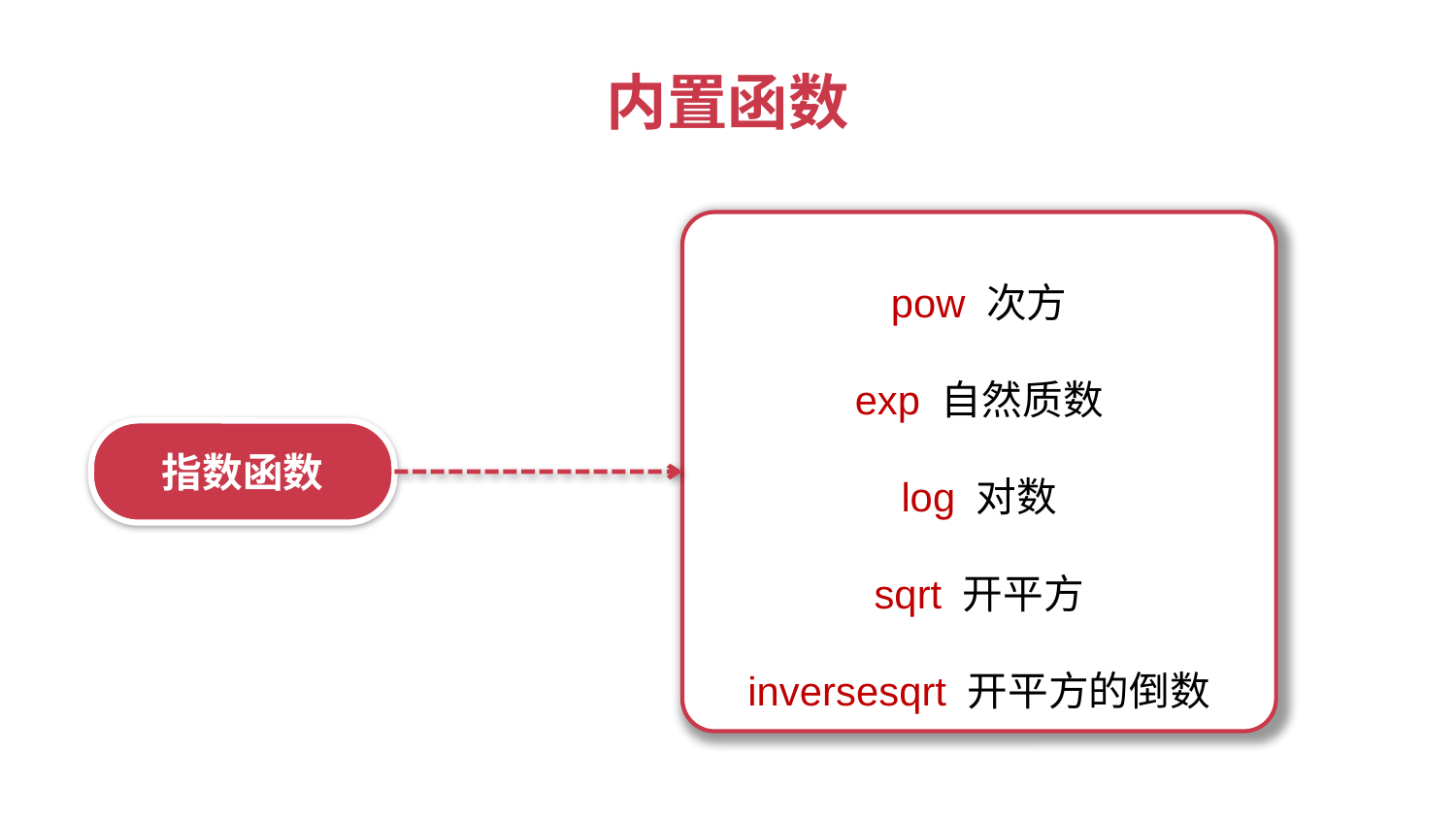

内置函数
pow 次方
exp 自然质数
log 对数
sqrt 开平方
inversesqrt 开平方的倒数
指数函数